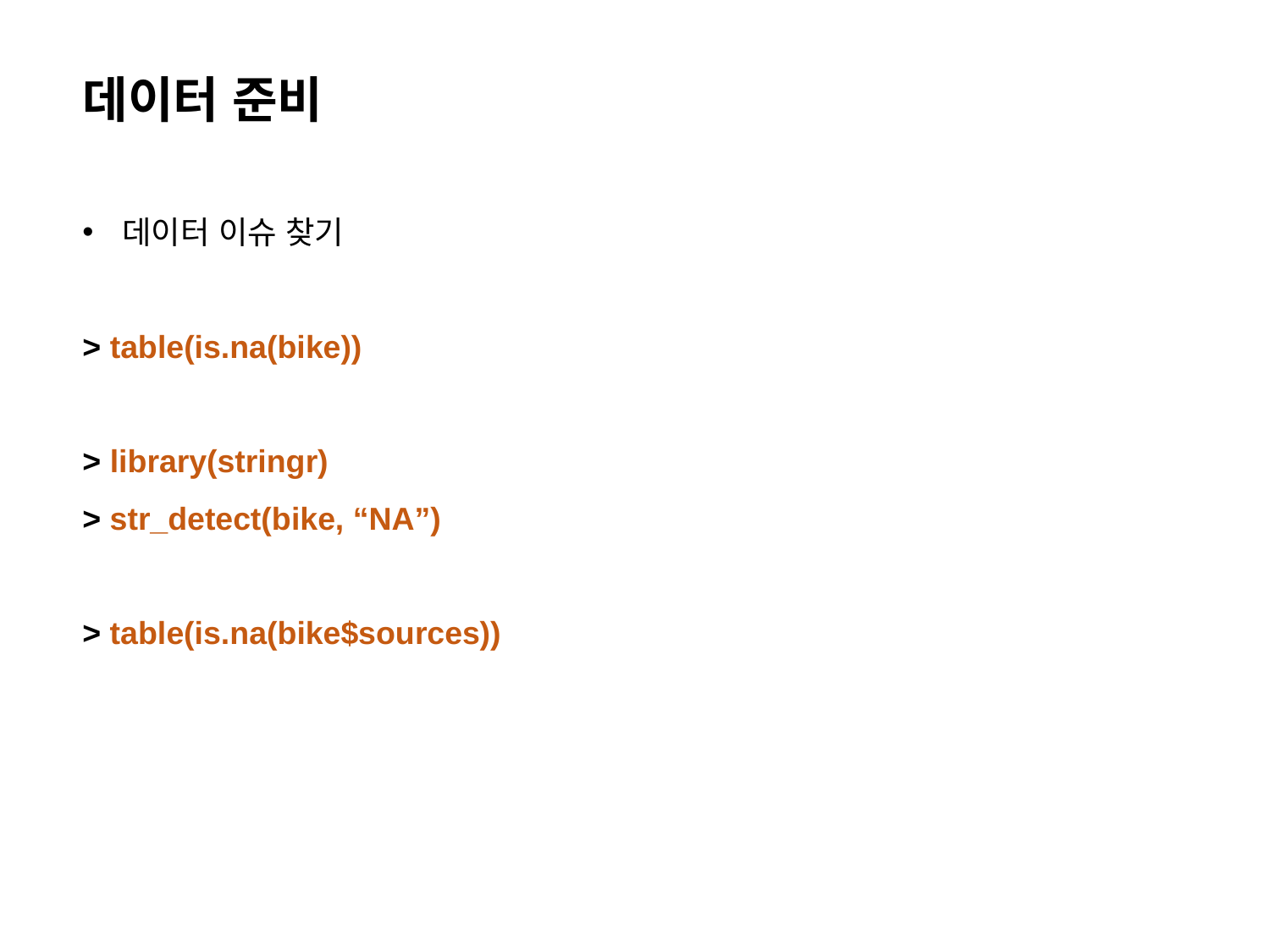

데이터 준비
데이터 이슈 찾기

> table(is.na(bike))

> library(stringr)
> str_detect(bike, “NA”)

> table(is.na(bike$sources))